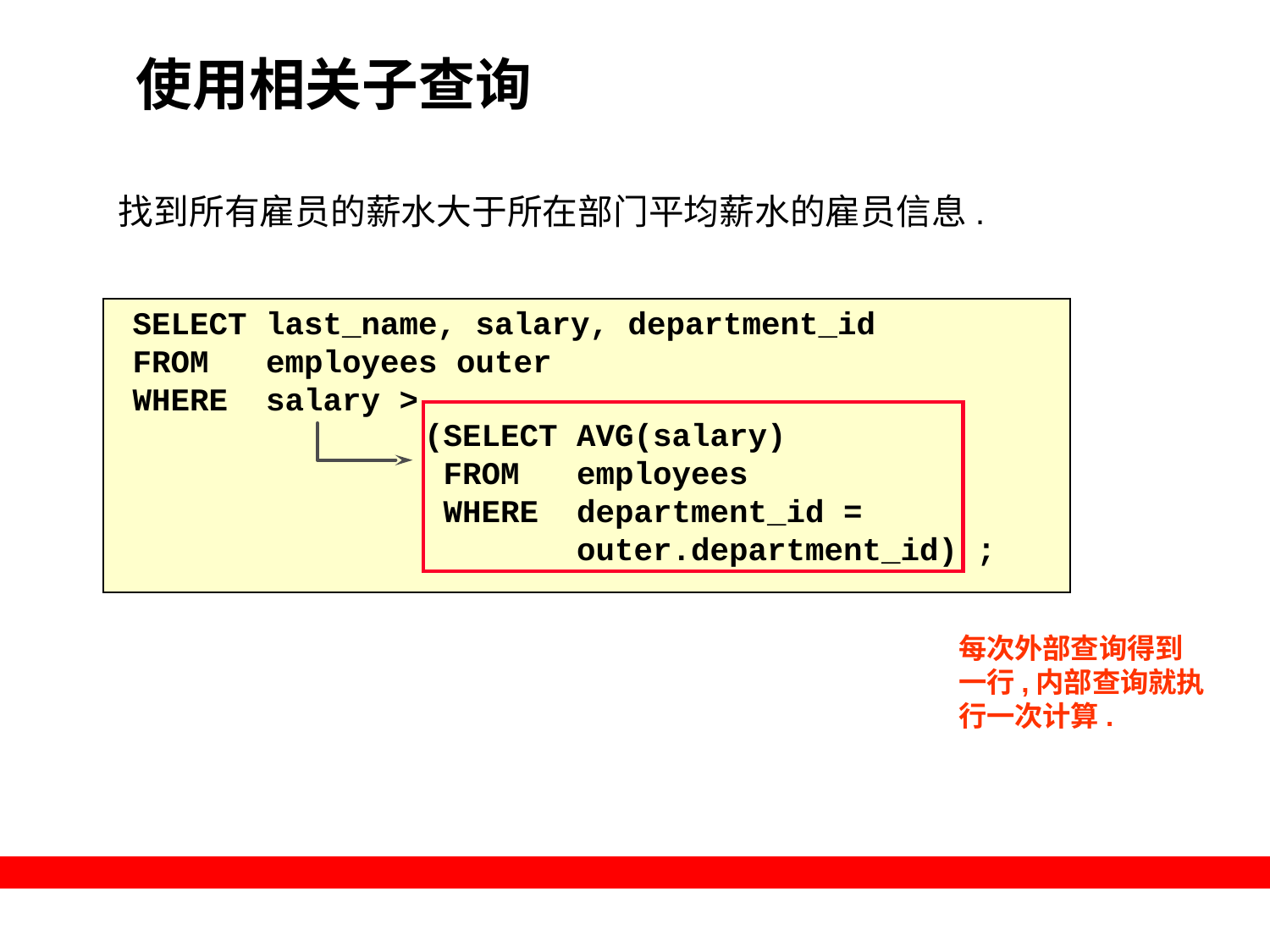

# 使用相关子查询
找到所有雇员的薪水大于所在部门平均薪水的雇员信息.
SELECT last_name, salary, department_id
FROM   employees outer
WHERE  salary >

(SELECT AVG(salary)
 FROM   employees
 WHERE  department_id =
        outer.department_id) ;

每次外部查询得到
一行,内部查询就执
行一次计算.